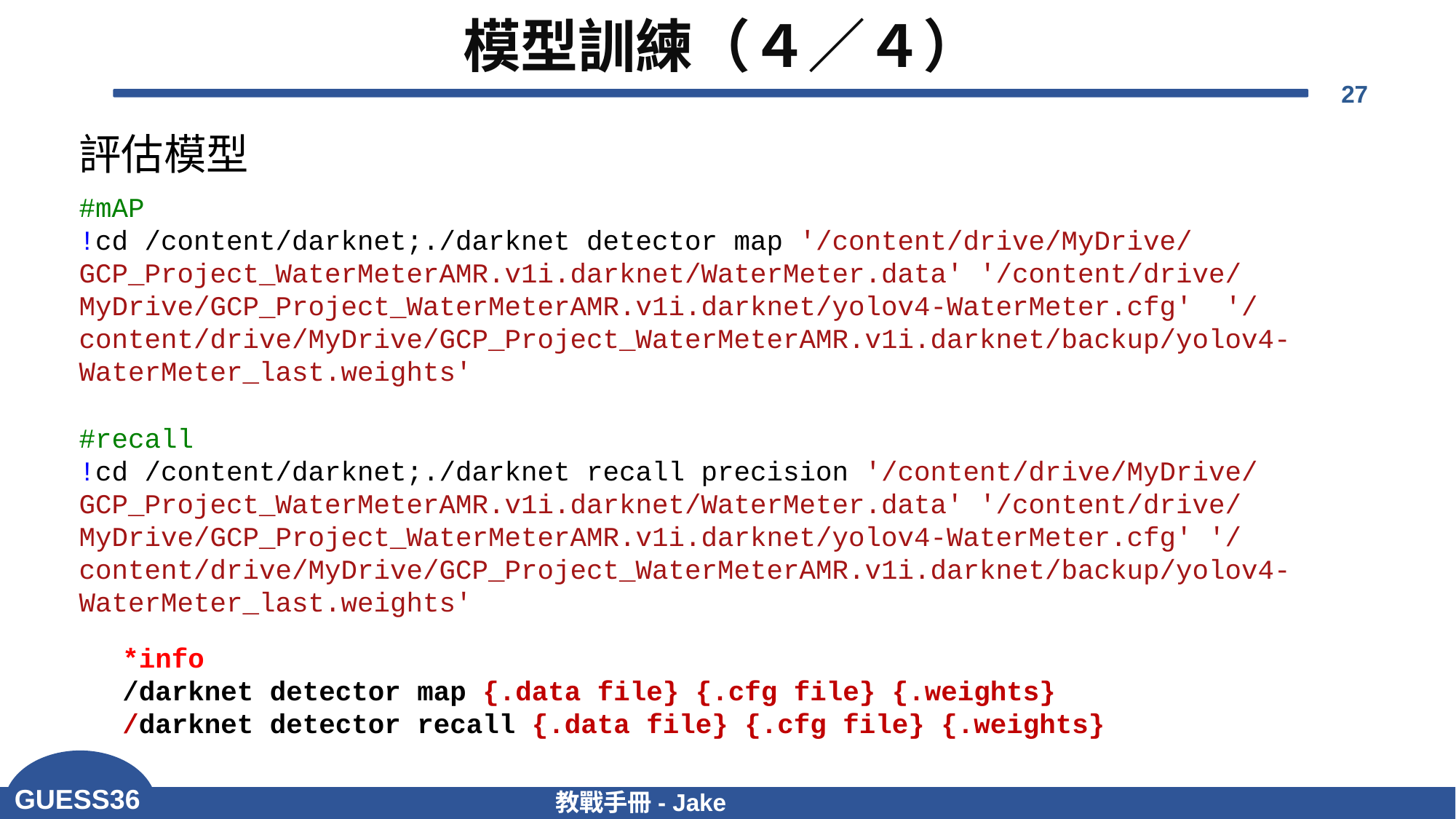

# 模型訓練（４／４）
27
評估模型
#mAP
!cd /content/darknet;./darknet detector map '/content/drive/MyDrive/GCP_Project_WaterMeterAMR.v1i.darknet/WaterMeter.data' '/content/drive/MyDrive/GCP_Project_WaterMeterAMR.v1i.darknet/yolov4-WaterMeter.cfg'  '/content/drive/MyDrive/GCP_Project_WaterMeterAMR.v1i.darknet/backup/yolov4-WaterMeter_last.weights'
#recall
!cd /content/darknet;./darknet recall precision '/content/drive/MyDrive/GCP_Project_WaterMeterAMR.v1i.darknet/WaterMeter.data' '/content/drive/MyDrive/GCP_Project_WaterMeterAMR.v1i.darknet/yolov4-WaterMeter.cfg' '/content/drive/MyDrive/GCP_Project_WaterMeterAMR.v1i.darknet/backup/yolov4-WaterMeter_last.weights'
*info
/darknet detector map {.data file} {.cfg file} {.weights}
/darknet detector recall {.data file} {.cfg file} {.weights}